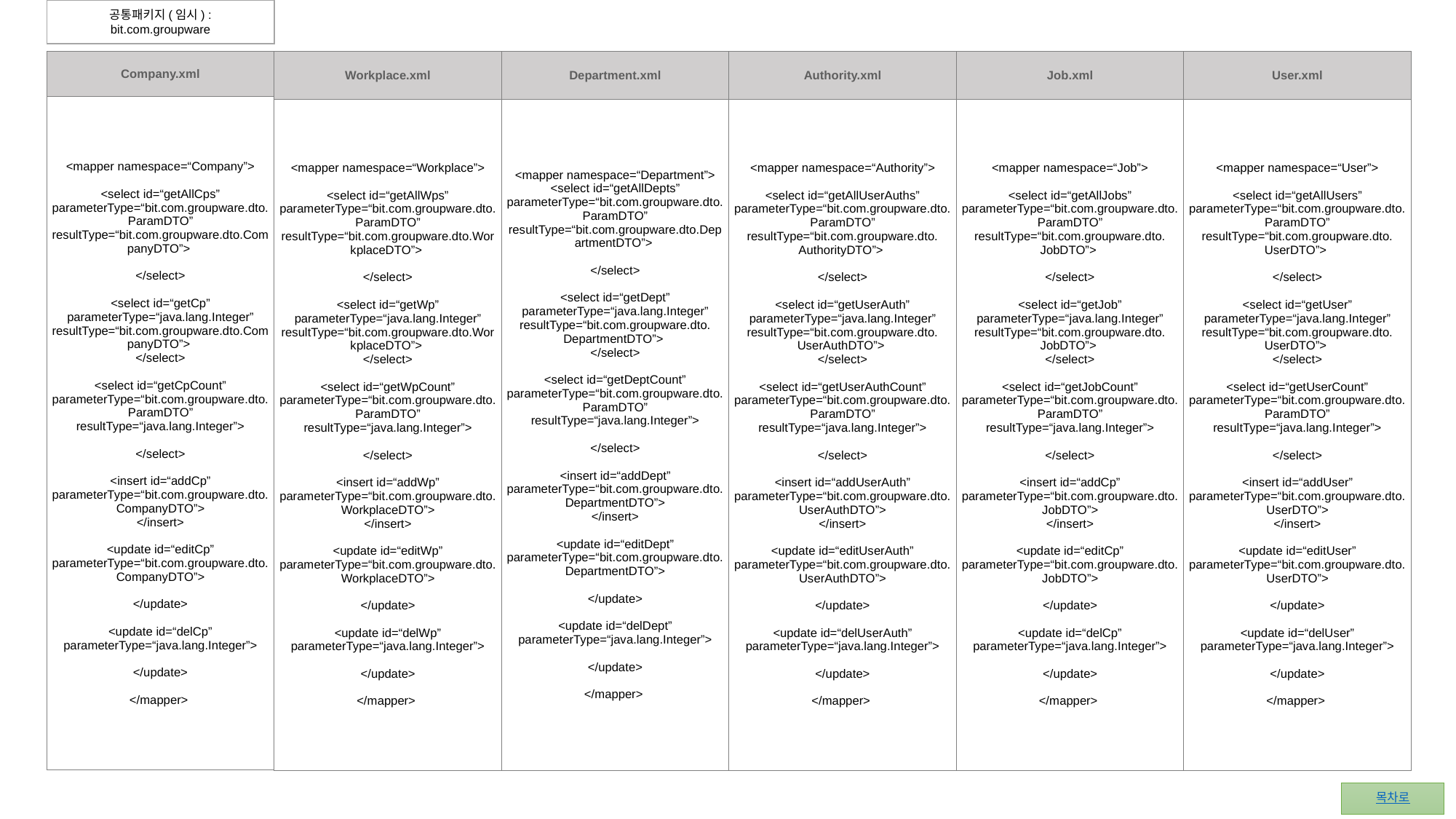

공통패키지(임시) : bit.com.groupware
| Workplace.xml |
| --- |
| <mapper namespace=“Workplace”> <select id=“getAllWps” parameterType=“bit.com.groupware.dto.ParamDTO” resultType=“bit.com.groupware.dto.WorkplaceDTO”> </select> <select id=“getWp” parameterType=“java.lang.Integer” resultType=“bit.com.groupware.dto.WorkplaceDTO”> </select> <select id=“getWpCount” parameterType=“bit.com.groupware.dto.ParamDTO” resultType=“java.lang.Integer”> </select> <insert id=“addWp” parameterType=“bit.com.groupware.dto. WorkplaceDTO”> </insert> <update id=“editWp” parameterType=“bit.com.groupware.dto. WorkplaceDTO”> </update> <update id=“delWp” parameterType=“java.lang.Integer”> </update> </mapper> |
| Department.xml |
| --- |
| <mapper namespace=“Department”> <select id=“getAllDepts” parameterType=“bit.com.groupware.dto.ParamDTO” resultType=“bit.com.groupware.dto.DepartmentDTO”> </select> <select id=“getDept” parameterType=“java.lang.Integer” resultType=“bit.com.groupware.dto. DepartmentDTO”> </select> <select id=“getDeptCount” parameterType=“bit.com.groupware.dto.ParamDTO” resultType=“java.lang.Integer”> </select> <insert id=“addDept” parameterType=“bit.com.groupware.dto. DepartmentDTO”> </insert> <update id=“editDept” parameterType=“bit.com.groupware.dto. DepartmentDTO”> </update> <update id=“delDept” parameterType=“java.lang.Integer”> </update> </mapper> |
| Authority.xml |
| --- |
| <mapper namespace=“Authority”> <select id=“getAllUserAuths” parameterType=“bit.com.groupware.dto.ParamDTO” resultType=“bit.com.groupware.dto. AuthorityDTO”> </select> <select id=“getUserAuth” parameterType=“java.lang.Integer” resultType=“bit.com.groupware.dto. UserAuthDTO”> </select> <select id=“getUserAuthCount” parameterType=“bit.com.groupware.dto.ParamDTO” resultType=“java.lang.Integer”> </select> <insert id=“addUserAuth” parameterType=“bit.com.groupware.dto. UserAuthDTO”> </insert> <update id=“editUserAuth” parameterType=“bit.com.groupware.dto. UserAuthDTO”> </update> <update id=“delUserAuth” parameterType=“java.lang.Integer”> </update> </mapper> |
| Job.xml |
| --- |
| <mapper namespace=“Job”> <select id=“getAllJobs” parameterType=“bit.com.groupware.dto.ParamDTO” resultType=“bit.com.groupware.dto. JobDTO”> </select> <select id=“getJob” parameterType=“java.lang.Integer” resultType=“bit.com.groupware.dto. JobDTO”> </select> <select id=“getJobCount” parameterType=“bit.com.groupware.dto.ParamDTO” resultType=“java.lang.Integer”> </select> <insert id=“addCp” parameterType=“bit.com.groupware.dto. JobDTO”> </insert> <update id=“editCp” parameterType=“bit.com.groupware.dto. JobDTO”> </update> <update id=“delCp” parameterType=“java.lang.Integer”> </update> </mapper> |
| User.xml |
| --- |
| <mapper namespace=“User”> <select id=“getAllUsers” parameterType=“bit.com.groupware.dto.ParamDTO” resultType=“bit.com.groupware.dto. UserDTO”> </select> <select id=“getUser” parameterType=“java.lang.Integer” resultType=“bit.com.groupware.dto. UserDTO”> </select> <select id=“getUserCount” parameterType=“bit.com.groupware.dto.ParamDTO” resultType=“java.lang.Integer”> </select> <insert id=“addUser” parameterType=“bit.com.groupware.dto. UserDTO”> </insert> <update id=“editUser” parameterType=“bit.com.groupware.dto. UserDTO”> </update> <update id=“delUser” parameterType=“java.lang.Integer”> </update> </mapper> |
| Company.xml |
| --- |
| <mapper namespace=“Company”> <select id=“getAllCps” parameterType=“bit.com.groupware.dto.ParamDTO” resultType=“bit.com.groupware.dto.CompanyDTO”> </select> <select id=“getCp” parameterType=“java.lang.Integer” resultType=“bit.com.groupware.dto.CompanyDTO”> </select> <select id=“getCpCount” parameterType=“bit.com.groupware.dto.ParamDTO” resultType=“java.lang.Integer”> </select> <insert id=“addCp” parameterType=“bit.com.groupware.dto.CompanyDTO”> </insert> <update id=“editCp” parameterType=“bit.com.groupware.dto.CompanyDTO”> </update> <update id=“delCp” parameterType=“java.lang.Integer”> </update> </mapper> |
목차로